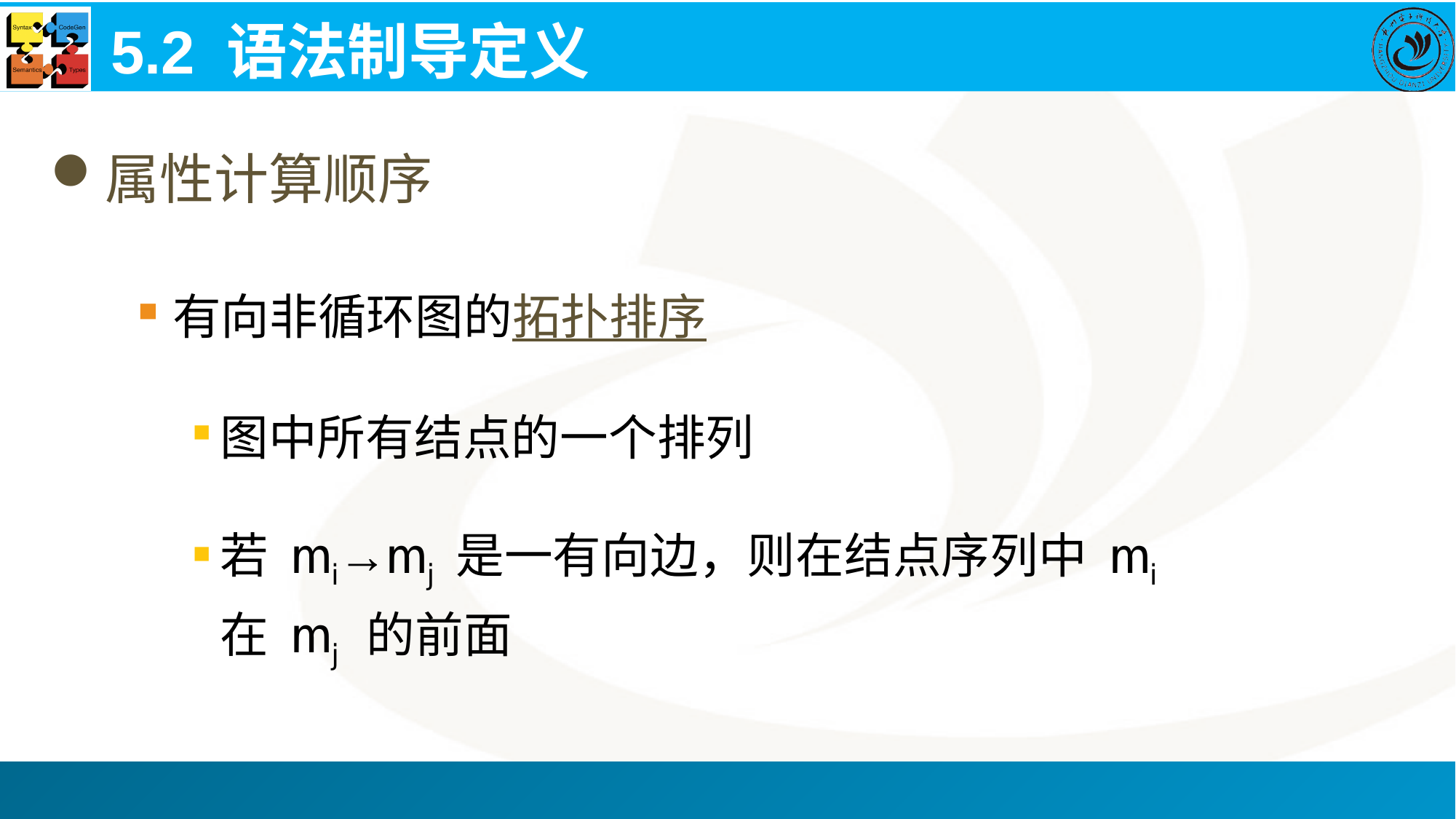

# 5.2 语法制导定义
属性计算顺序
有向非循环图的拓扑排序
图中所有结点的一个排列
若 mi→mj 是一有向边，则在结点序列中 mi 在 mj 的前面
25